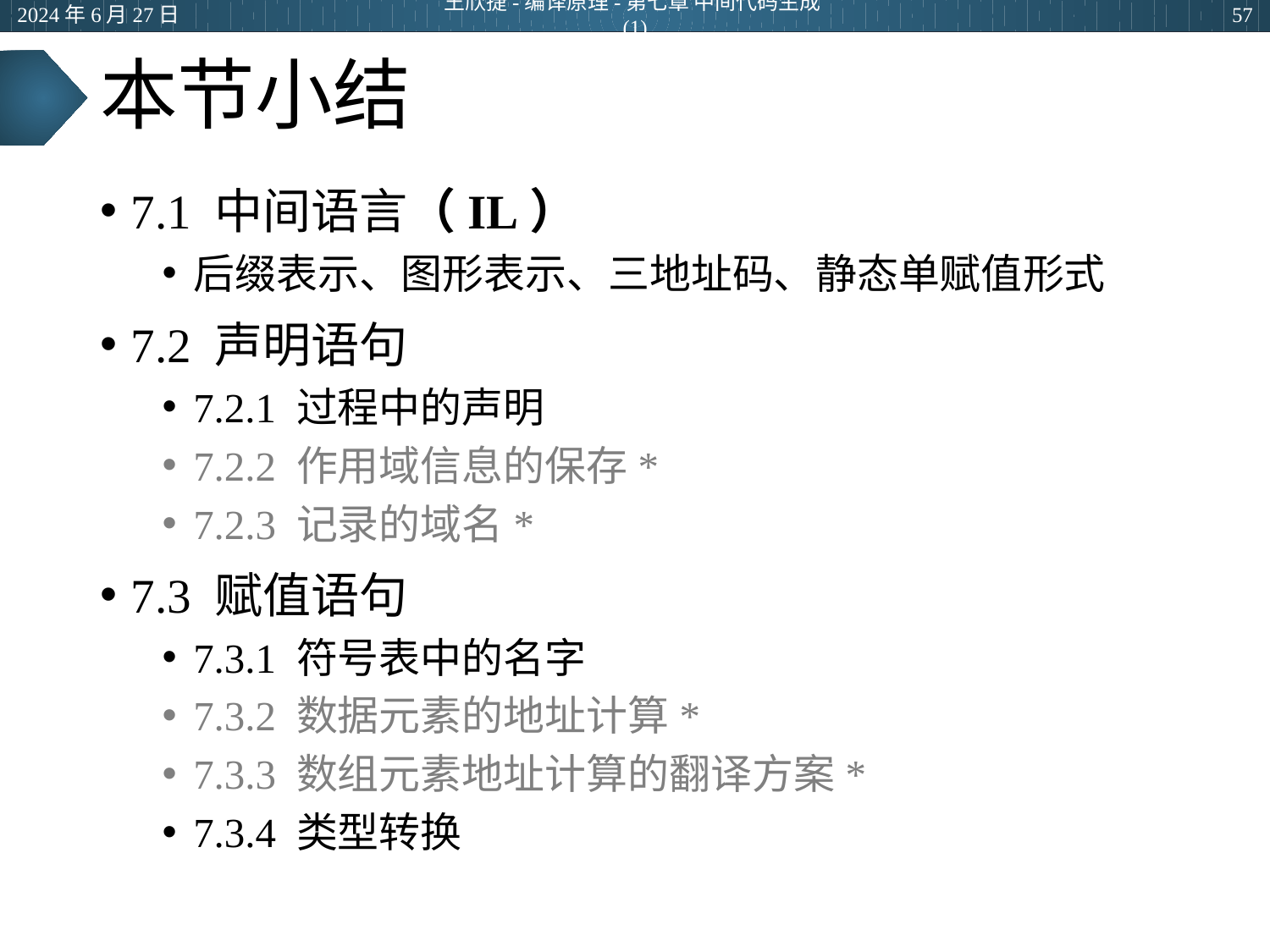

2024年6月27日
王欣捷-编译原理-第七章 中间代码生成(1)
57
# 本节小结
7.1 中间语言（IL）
后缀表示、图形表示、三地址码、静态单赋值形式
7.2 声明语句
7.2.1 过程中的声明
7.2.2 作用域信息的保存*
7.2.3 记录的域名*
7.3 赋值语句
7.3.1 符号表中的名字
7.3.2 数据元素的地址计算*
7.3.3 数组元素地址计算的翻译方案*
7.3.4 类型转换